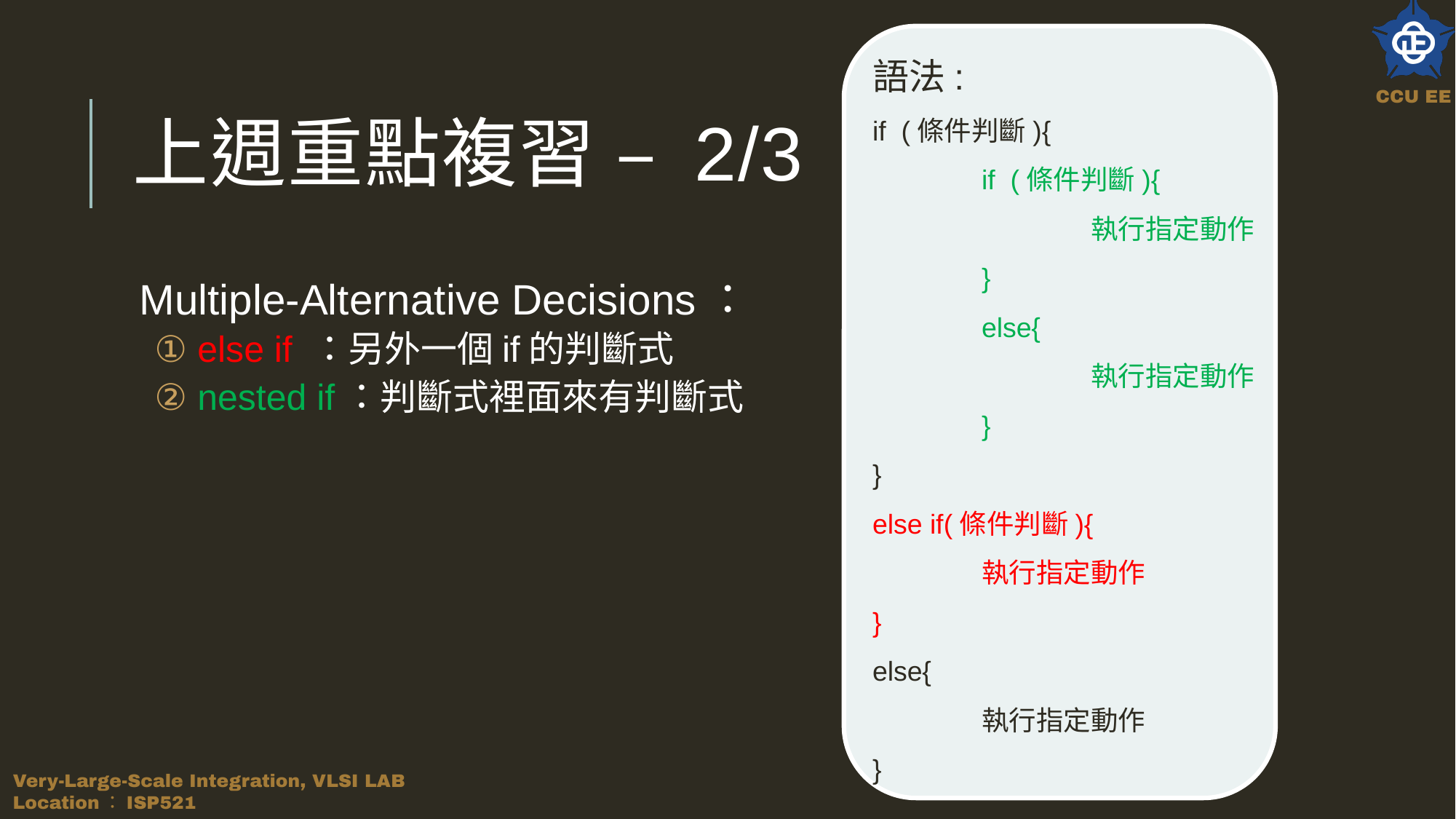

語法:
if  (條件判斷){
	if  (條件判斷){
		執行指定動作
	}
	else{
		執行指定動作
	}
}
else if(條件判斷){
	執行指定動作
}
else{
	執行指定動作
}
# 上週重點複習 – 2/3
Multiple-Alternative Decisions：
else if ：另外一個if的判斷式
nested if：判斷式裡面來有判斷式